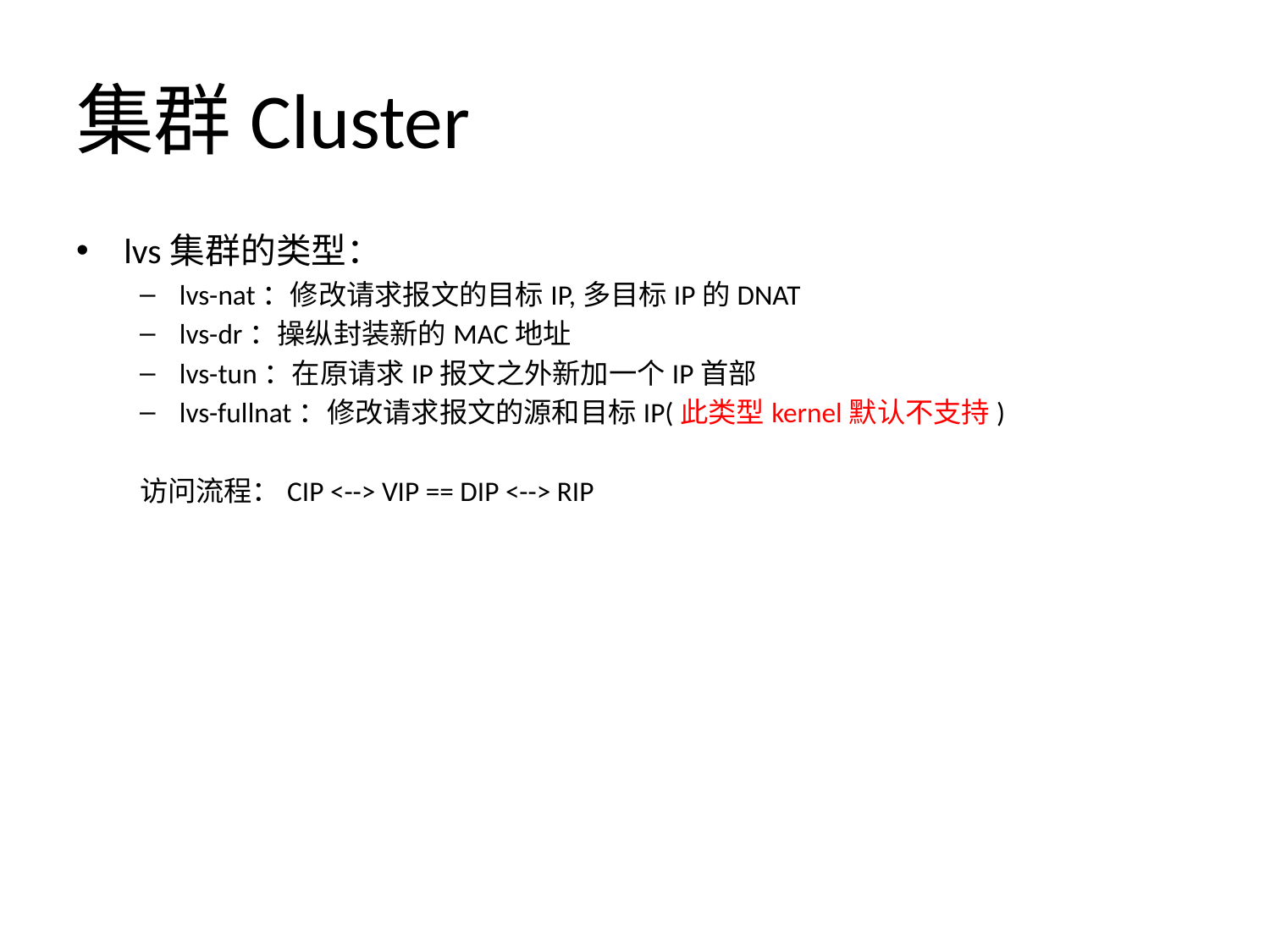

# 集群Cluster
lvs集群的类型：
lvs-nat：修改请求报文的目标IP,多目标IP的DNAT
lvs-dr：操纵封装新的MAC地址
lvs-tun：在原请求IP报文之外新加一个IP首部
lvs-fullnat：修改请求报文的源和目标IP(此类型kernel默认不支持)

访问流程：CIP <--> VIP == DIP <--> RIP